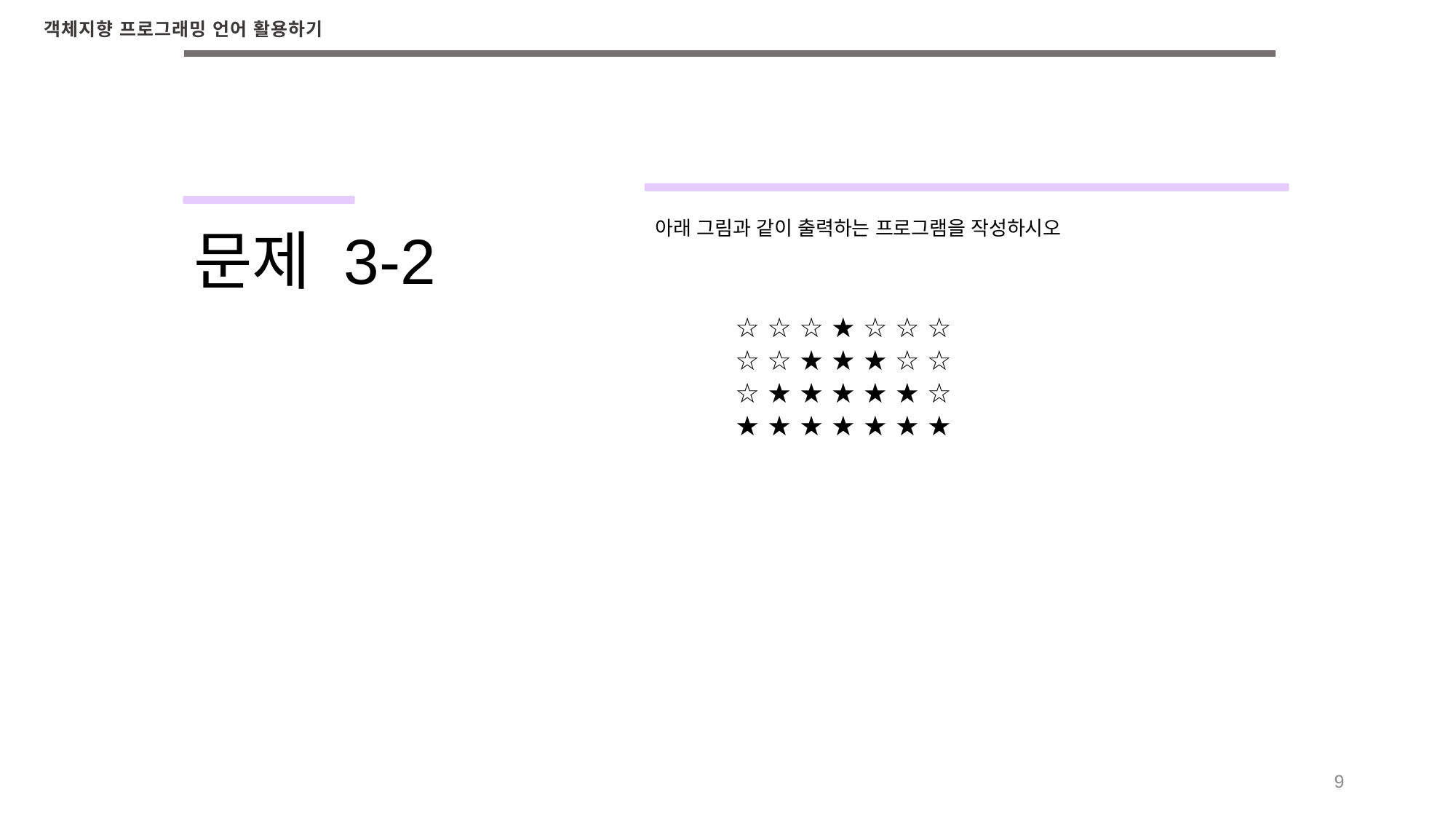

객체지향 프로그래밍 언어 활용하기

# 문제 3-2
아래 그림과 같이 출력하는 프로그램을 작성하시오
☆ ☆ ☆ ★ ☆ ☆ ☆
☆ ☆ ★ ★ ★ ☆ ☆
☆ ★ ★ ★ ★ ★ ☆
★ ★ ★ ★ ★ ★ ★
9